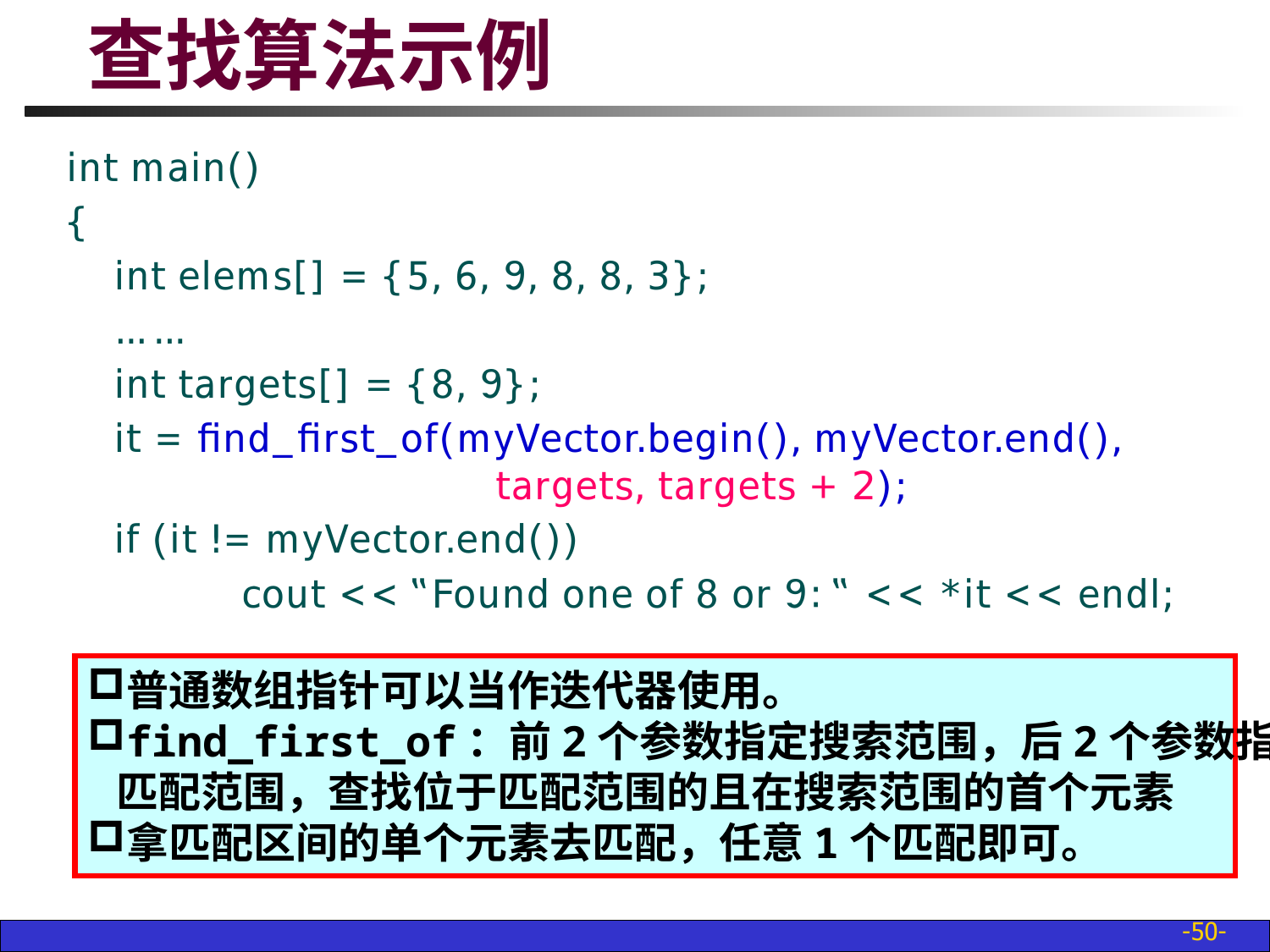

# 查找算法示例
int main()
{
	int elems[] = {5, 6, 9, 8, 8, 3};
	……
	int targets[] = {8, 9};
	it = find_first_of(myVector.begin(), myVector.end(), 			targets, targets + 2);
	if (it != myVector.end())
		cout << “Found one of 8 or 9: “ << *it << endl;

普通数组指针可以当作迭代器使用。
find_first_of：前2个参数指定搜索范围，后2个参数指定
  匹配范围，查找位于匹配范围的且在搜索范围的首个元素
拿匹配区间的单个元素去匹配，任意1个匹配即可。
-50-